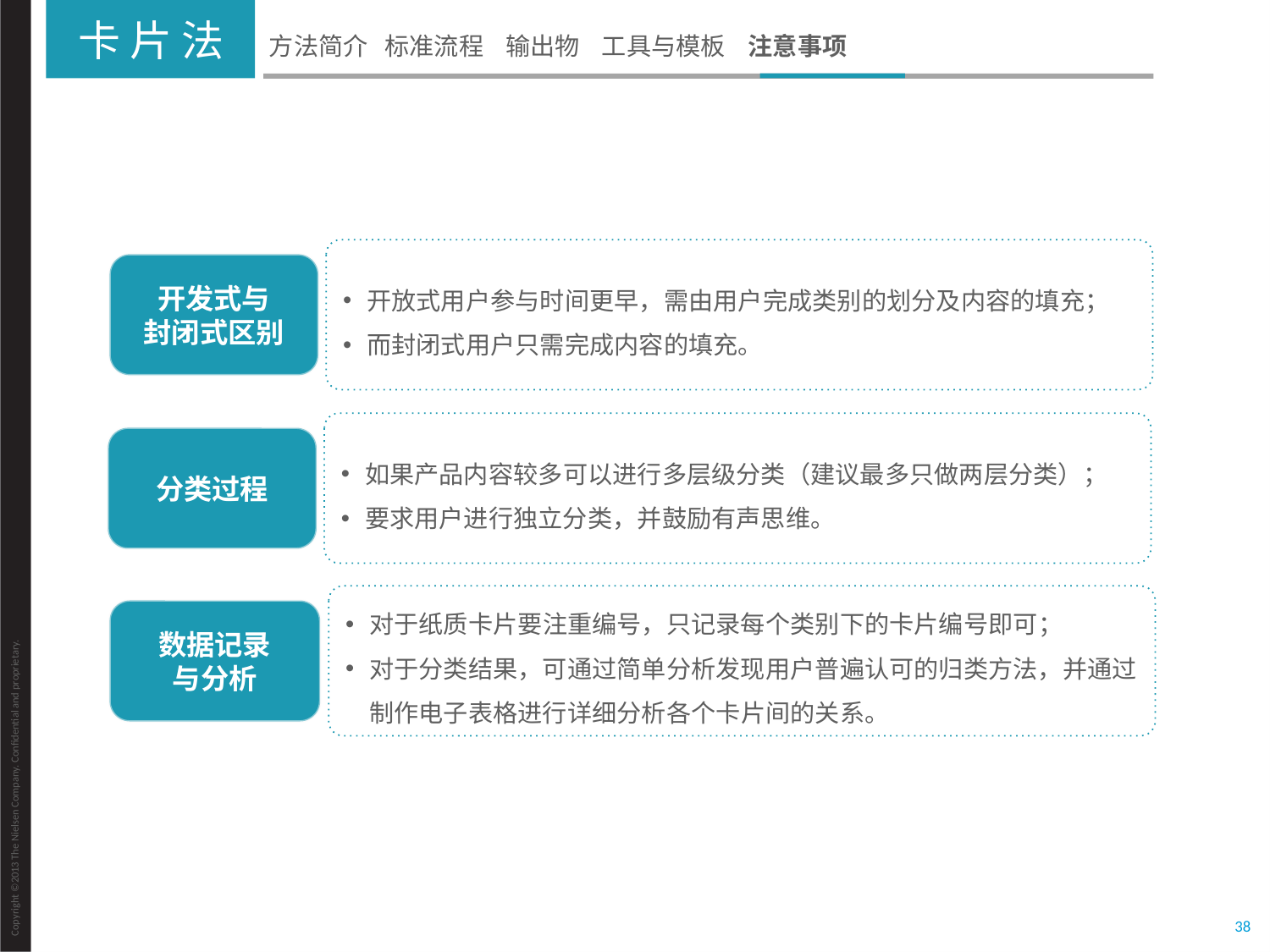

卡 片 法
方法简介   标准流程    输出物    工具与模板    注意事项

开放式用户参与时间更早，需由用户完成类别的划分及内容的填充；
而封闭式用户只需完成内容的填充。
开发式与
封闭式区别
如果产品内容较多可以进行多层级分类（建议最多只做两层分类）；
要求用户进行独立分类，并鼓励有声思维。
分类过程
对于纸质卡片要注重编号，只记录每个类别下的卡片编号即可；
对于分类结果，可通过简单分析发现用户普遍认可的归类方法，并通过制作电子表格进行详细分析各个卡片间的关系。
数据记录
与分析